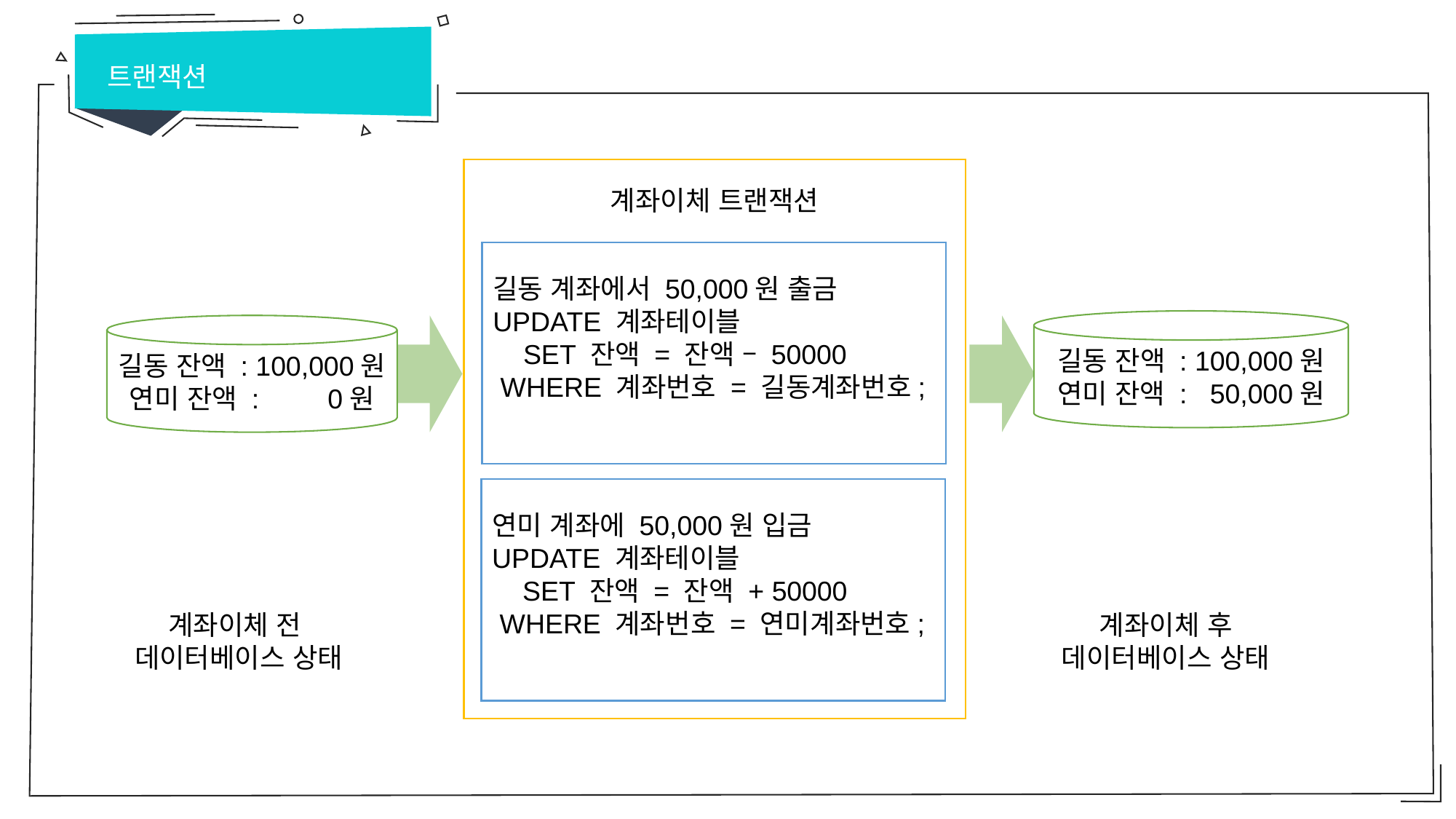

트랜잭션

계좌이체 트랜잭션
길동 계좌에서 50,000원 출금
UPDATE 계좌테이블
    SET 잔액 = 잔액 – 50000
 WHERE 계좌번호 = 길동계좌번호;

길동 잔액 : 100,000원
연미 잔액 :   50,000원
길동 잔액 : 100,000원
연미 잔액 :         0원

연미 계좌에 50,000원 입금
UPDATE 계좌테이블
    SET 잔액 = 잔액 + 50000
 WHERE 계좌번호 = 연미계좌번호;

계좌이체 후
데이터베이스 상태
계좌이체 전
데이터베이스 상태